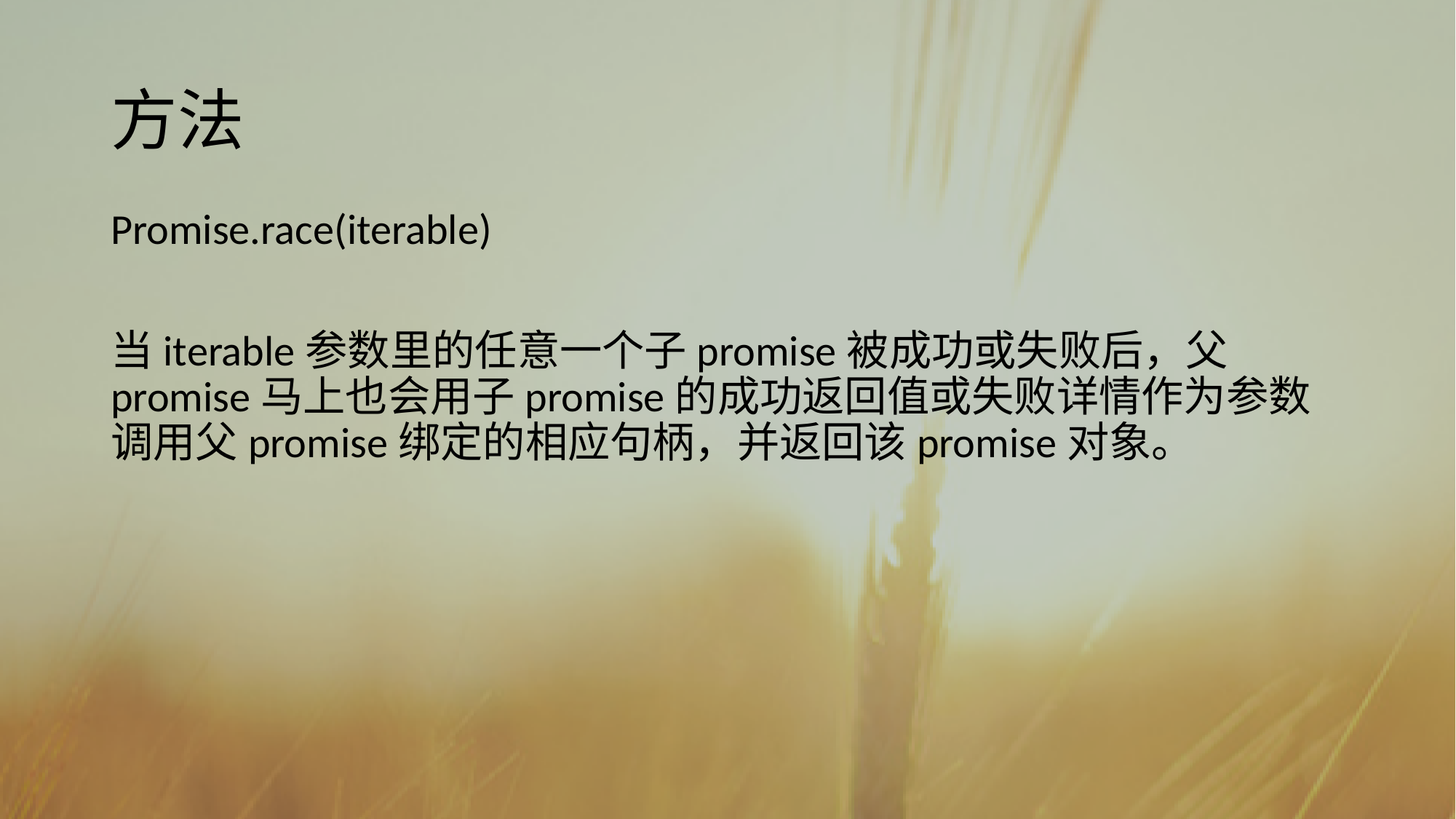

# 方法
Promise.race(iterable)

当iterable参数里的任意一个子promise被成功或失败后，父promise马上也会用子promise的成功返回值或失败详情作为参数调用父promise绑定的相应句柄，并返回该promise对象。